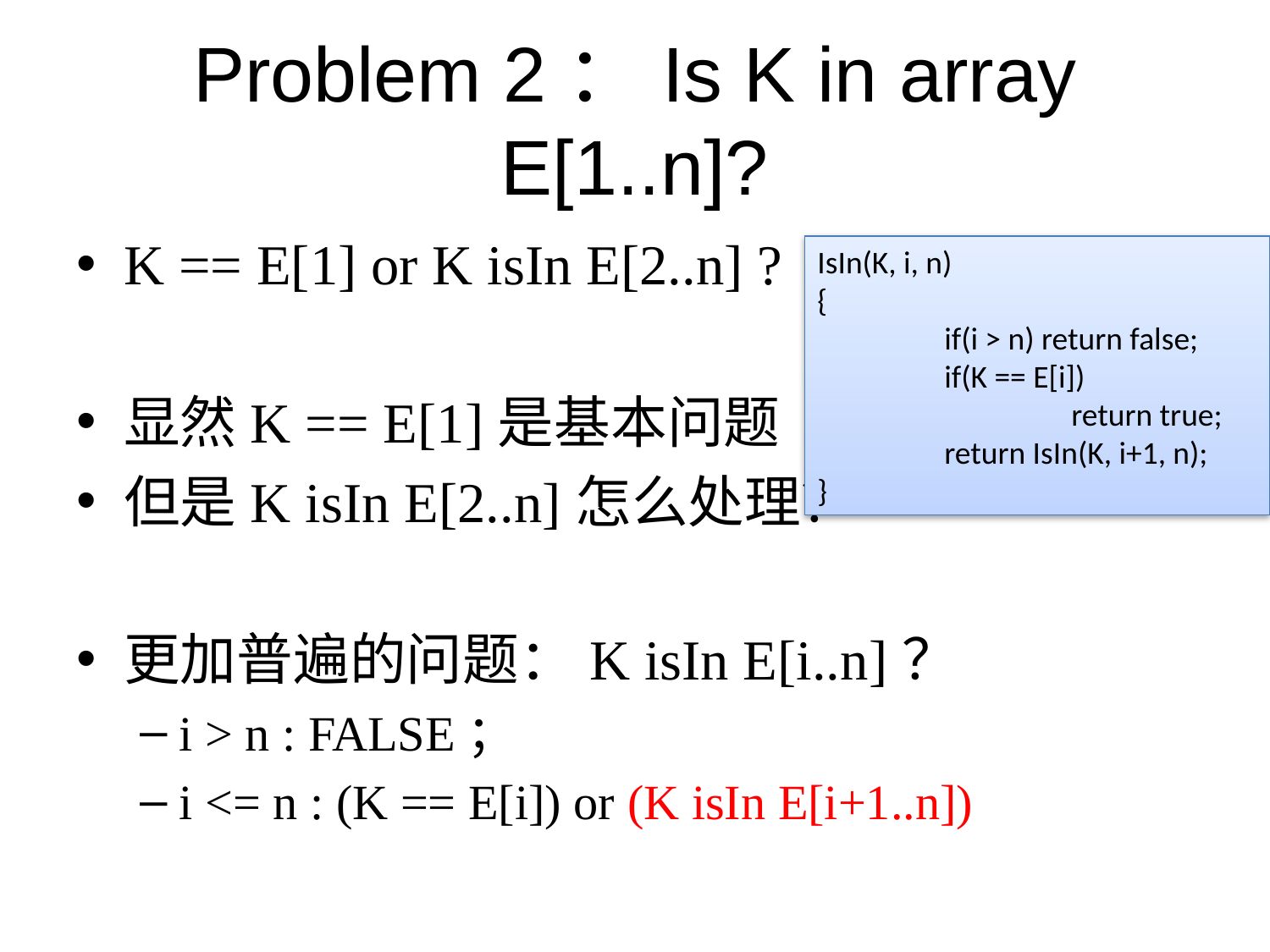

# Problem 2：Is K in array E[1..n]?
K == E[1] or K isIn E[2..n] ?

显然K == E[1]是基本问题
但是K isIn E[2..n]怎么处理？

更加普遍的问题：K isIn E[i..n]？
i > n : FALSE；
i <= n : (K == E[i]) or (K isIn E[i+1..n])
IsIn(K, i, n)
{
	if(i > n) return false;
	if(K == E[i])
		return true;
	return IsIn(K, i+1, n);
}